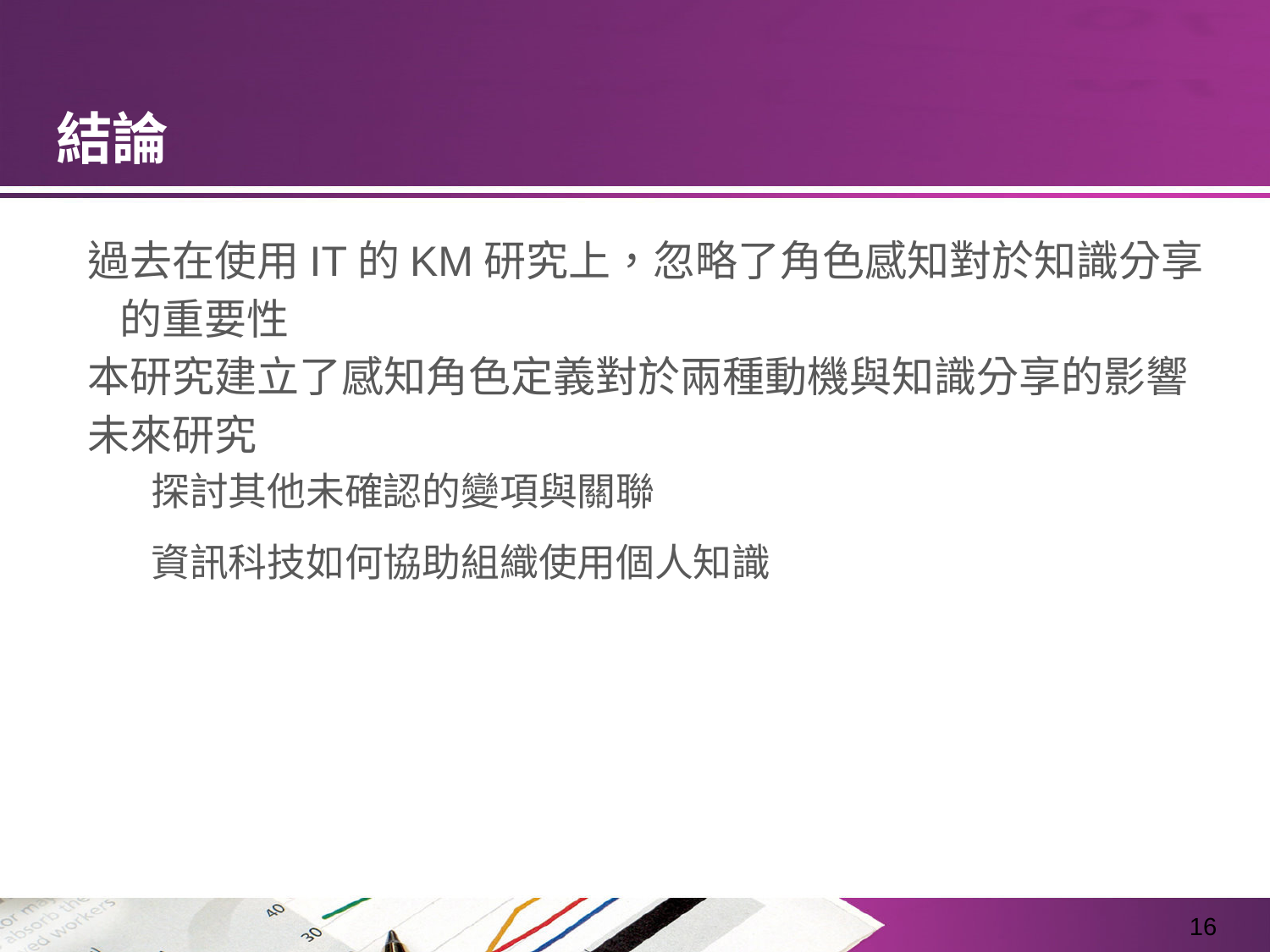

# 結論
過去在使用IT的KM研究上，忽略了角色感知對於知識分享的重要性
本研究建立了感知角色定義對於兩種動機與知識分享的影響
未來研究
探討其他未確認的變項與關聯
資訊科技如何協助組織使用個人知識
16